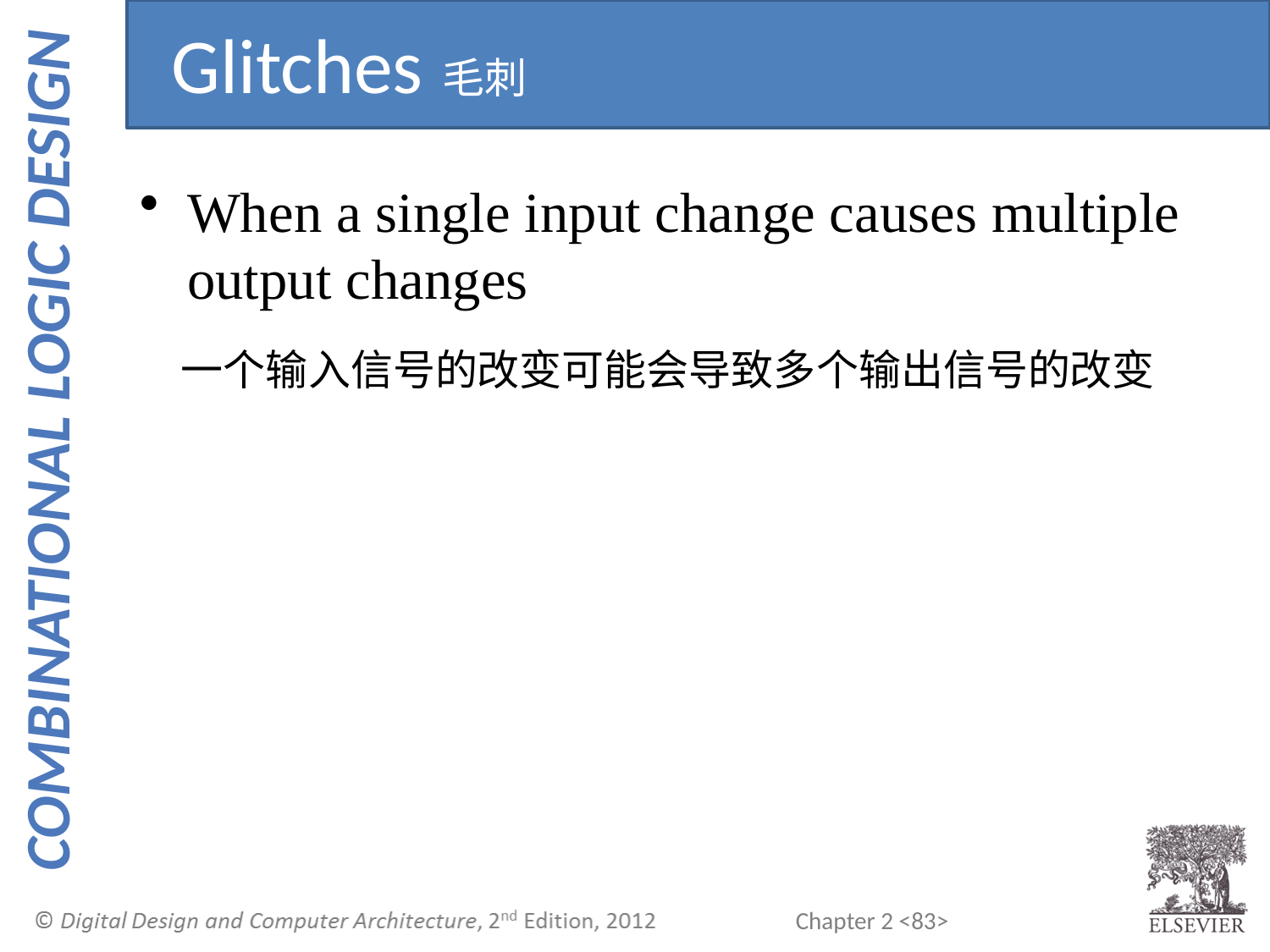

Glitches毛刺

When a single input change causes multiple output changes
一个输入信号的改变可能会导致多个输出信号的改变